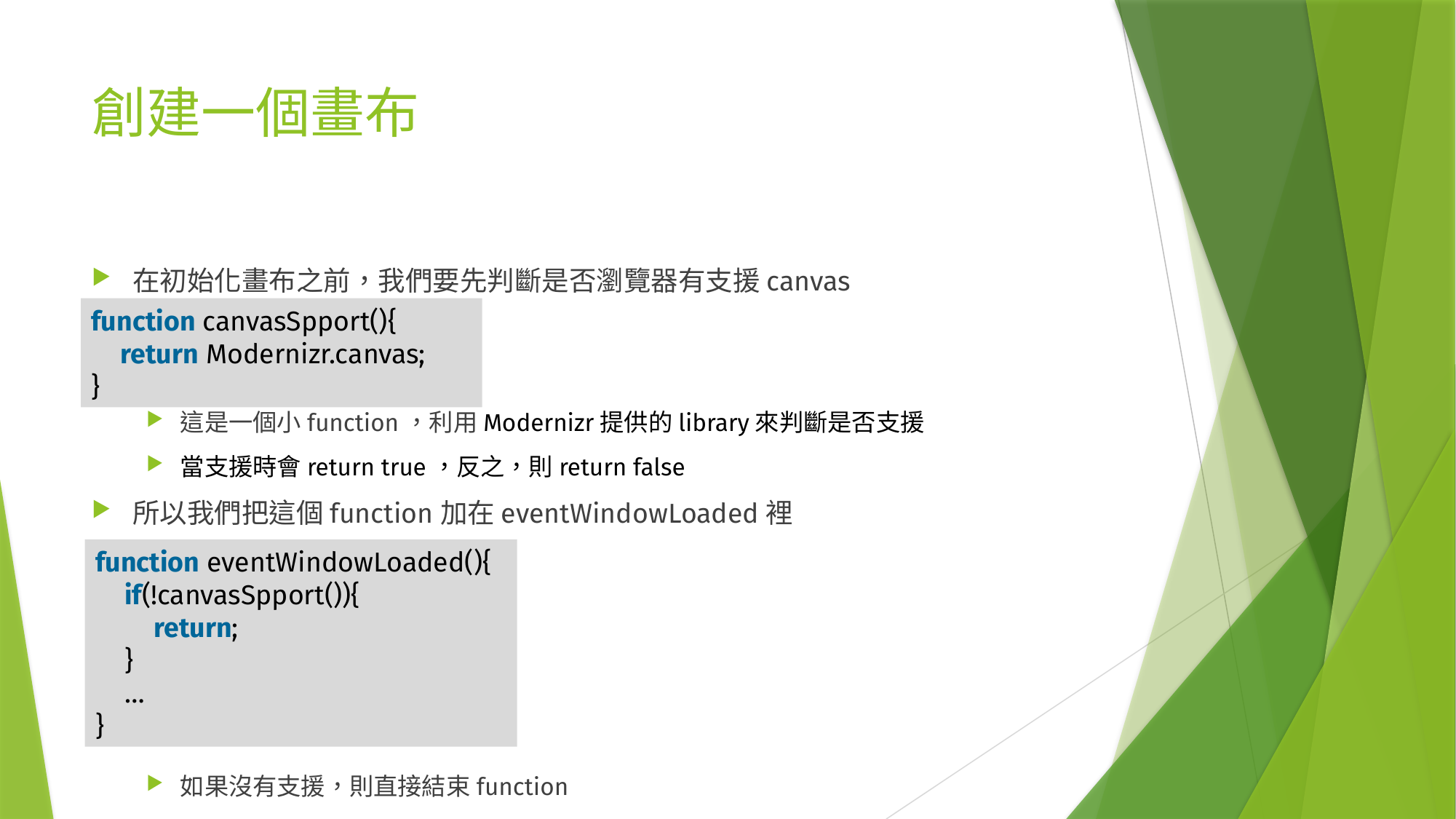

# 創建一個畫布
在初始化畫布之前，我們要先判斷是否瀏覽器有支援canvas

這是一個小function，利用Modernizr提供的library來判斷是否支援
當支援時會return true，反之，則return false
所以我們把這個function加在eventWindowLoaded裡

如果沒有支援，則直接結束function
function canvasSpport(){
    return Modernizr.canvas;
}
function eventWindowLoaded(){
    if(!canvasSpport()){
        return;
    }
    …
}